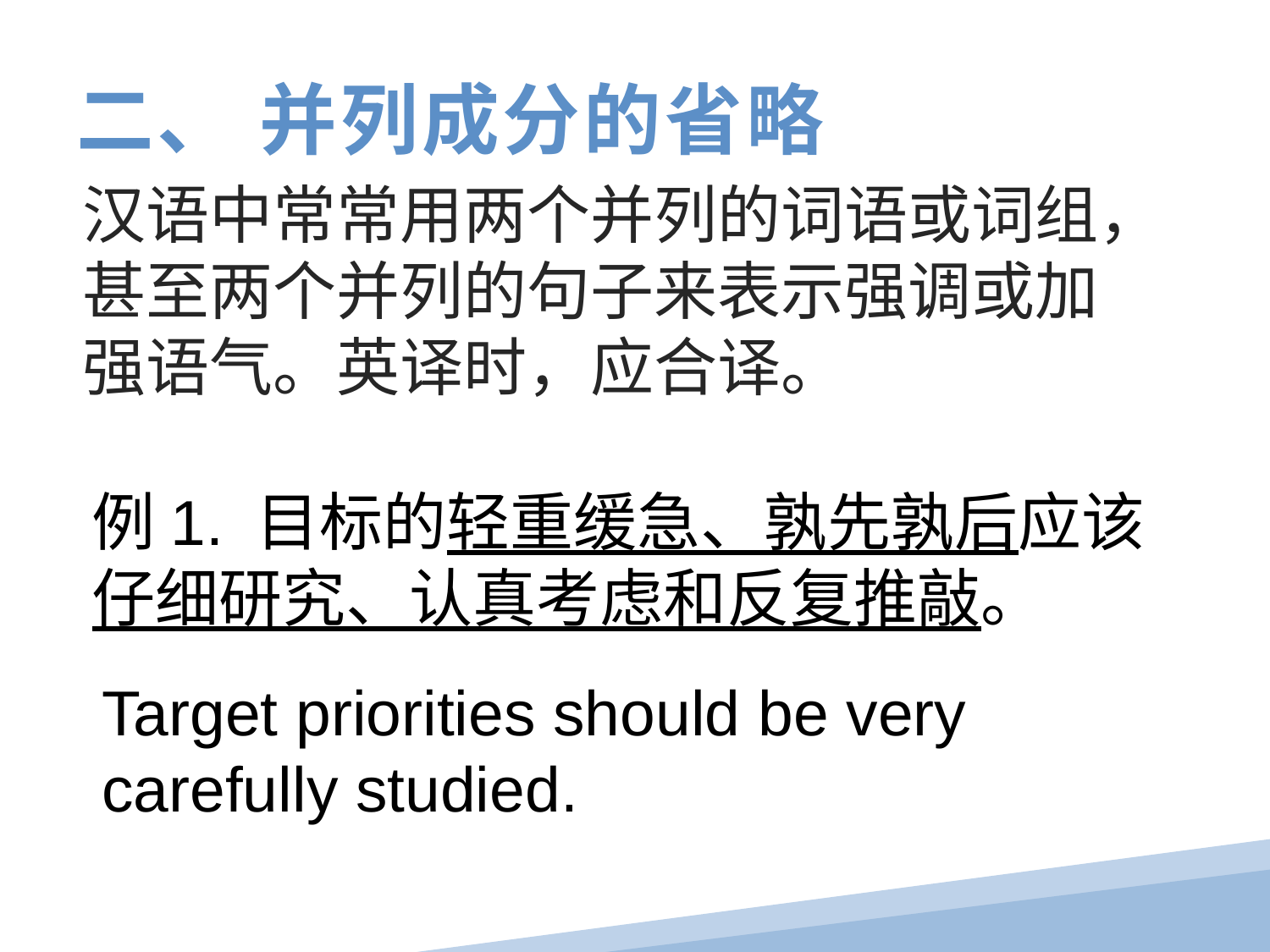

二、 并列成分的省略
汉语中常常用两个并列的词语或词组，甚至两个并列的句子来表示强调或加强语气。英译时，应合译。
例1. 目标的轻重缓急、孰先孰后应该仔细研究、认真考虑和反复推敲。
Target priorities should be very carefully studied.